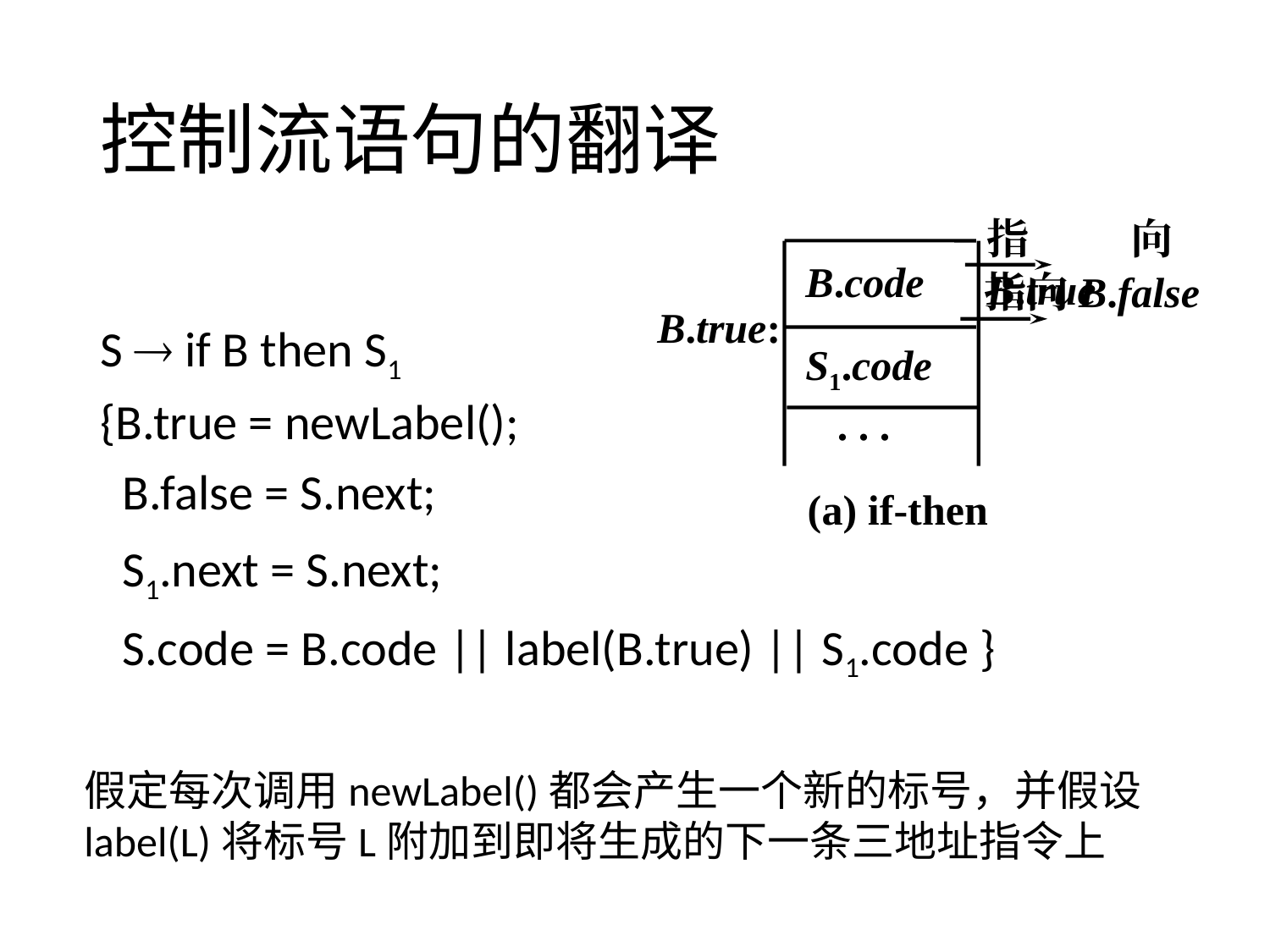

# 控制流语句的翻译
指向B.true

B.code
指向B.false

B.true:

S1.code
. . .

(a) if-then
S → if B then S1
{B.true = newLabel();
  B.false = S.next;
  S1.next = S.next;
  S.code = B.code || label(B.true) || S1.code }
假定每次调用newLabel()都会产生一个新的标号，并假设label(L)将标号L附加到即将生成的下一条三地址指令上